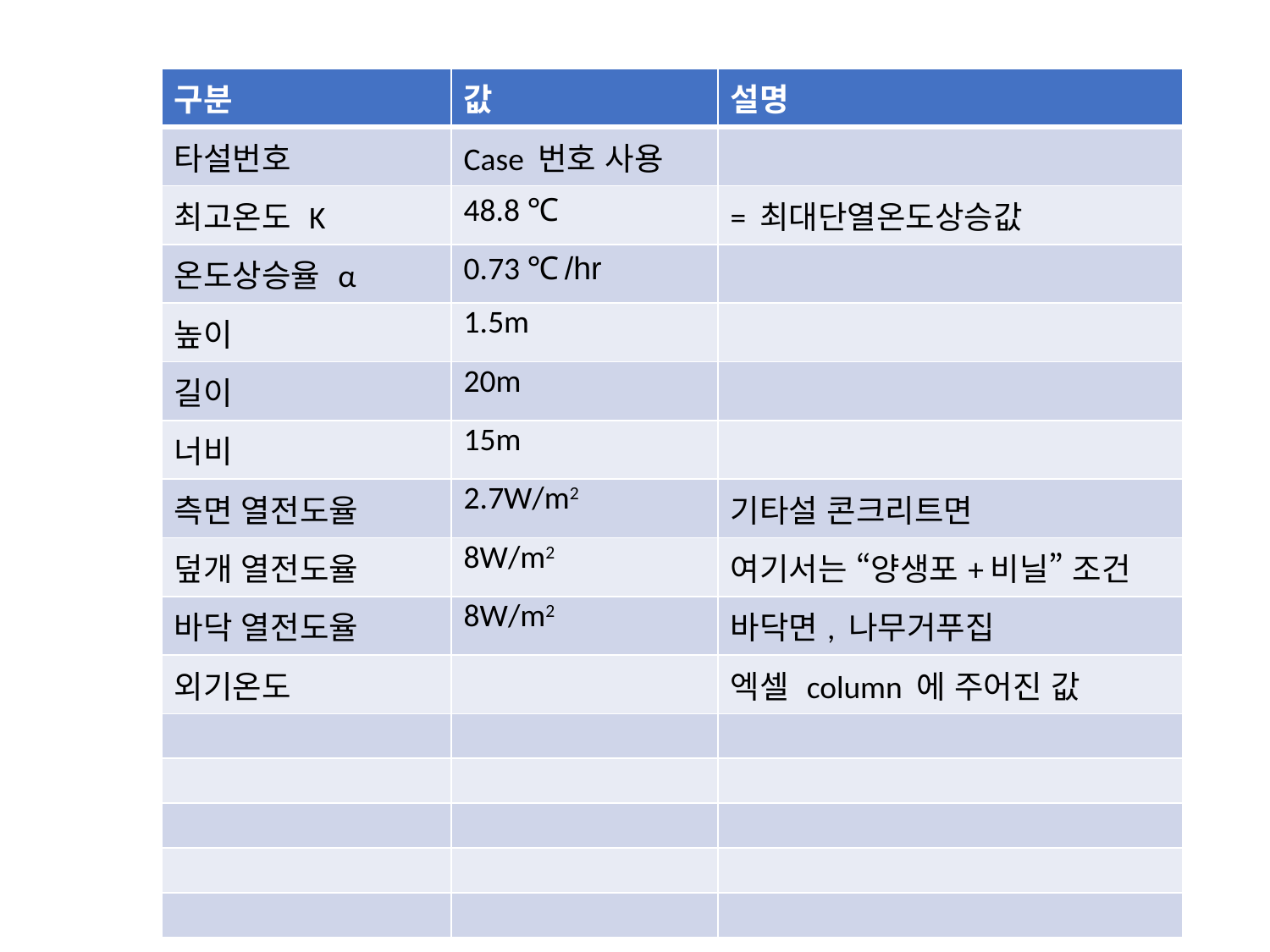

| 구분 | 값 | 설명 |
| --- | --- | --- |
| 타설번호 | Case 번호 사용 |  |
| 최고온도 K | 48.8 ℃ | = 최대단열온도상승값 |
| 온도상승율 α | 0.73 ℃/hr |  |
| 높이 | 1.5m |  |
| 길이 | 20m |  |
| 너비 | 15m |  |
| 측면 열전도율 | 2.7W/m2 | 기타설 콘크리트면 |
| 덮개 열전도율 | 8W/m2 | 여기서는 “양생포+비닐” 조건 |
| 바닥 열전도율 | 8W/m2 | 바닥면, 나무거푸집 |
| 외기온도 |  | 엑셀 column 에 주어진 값 |
|  |  |  |
|  |  |  |
|  |  |  |
|  |  |  |
|  |  |  |